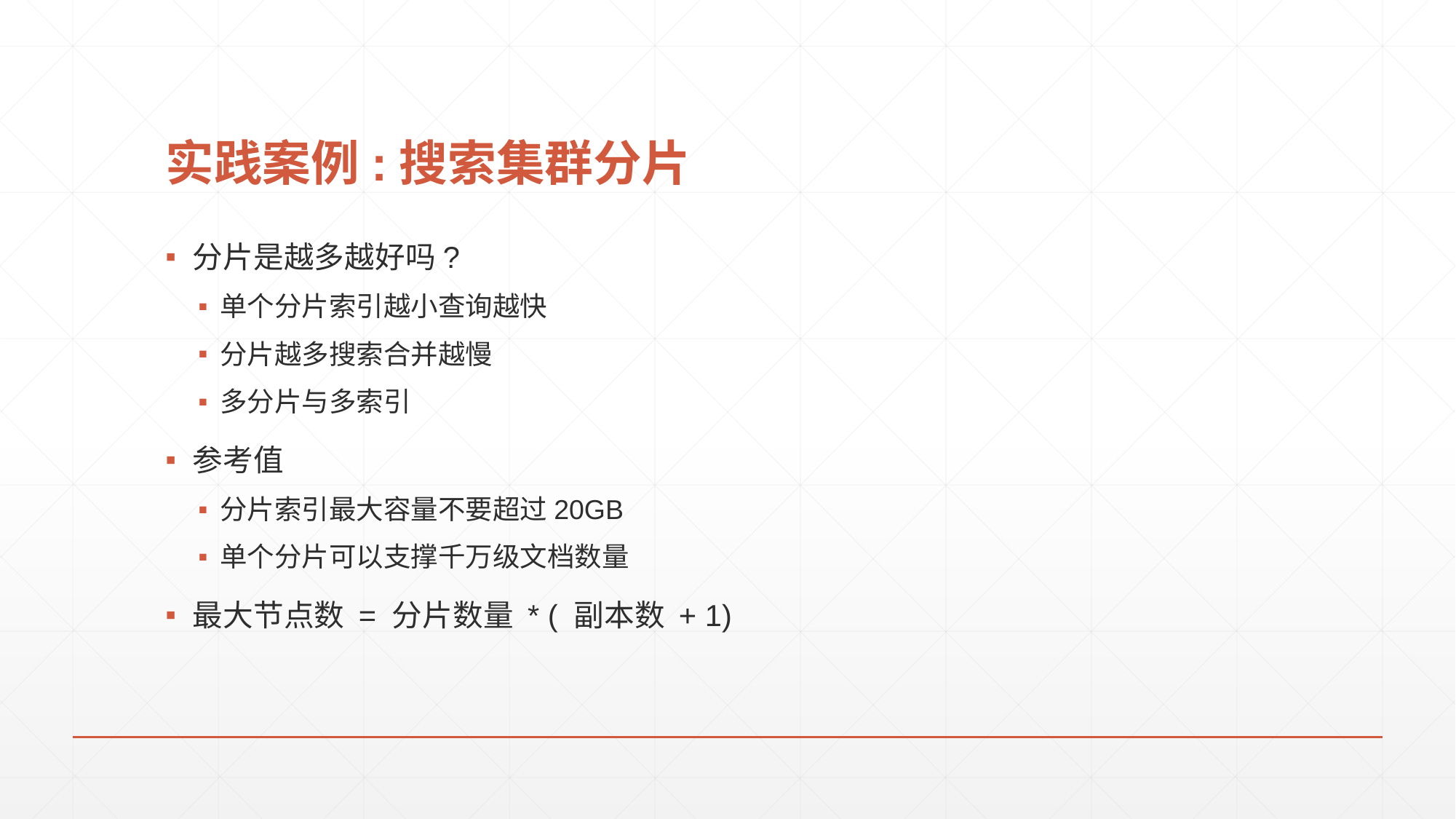

# 实践案例:搜索集群分片
分片是越多越好吗?
单个分片索引越小查询越快
分片越多搜索合并越慢
多分片与多索引
参考值
分片索引最大容量不要超过20GB
单个分片可以支撑千万级文档数量
最大节点数 = 分片数量 * ( 副本数 + 1)